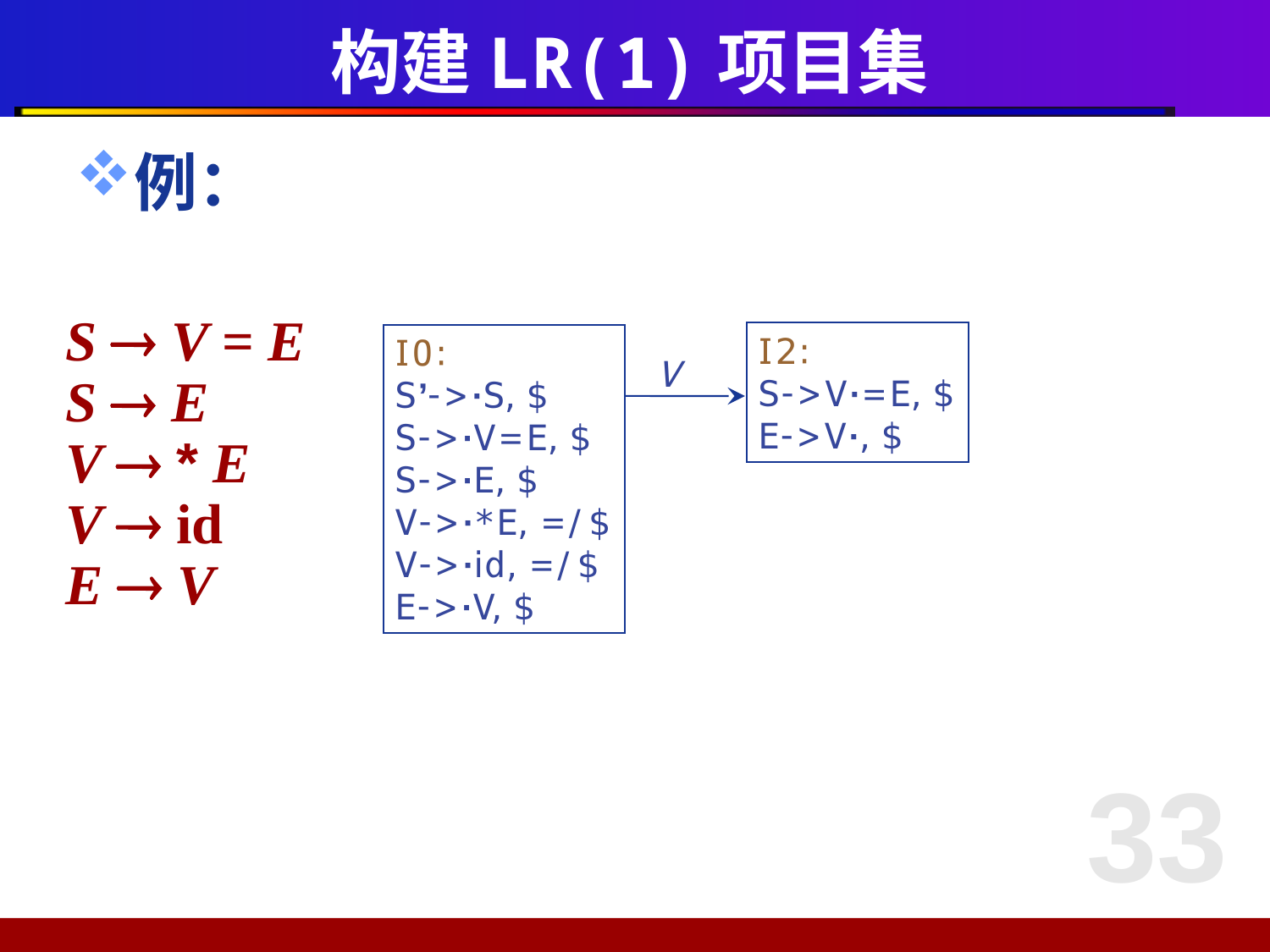

# 构建LR(1)项目集
例：
S → V = E
S → E
V → * E
V → id
E → V
I2:
S->V·=E, $
E->V·, $
I0:
S’->·S, $
S->·V=E, $
S->·E, $
V->·*E, =/$
V->·id, =/$
E->·V, $
V

33